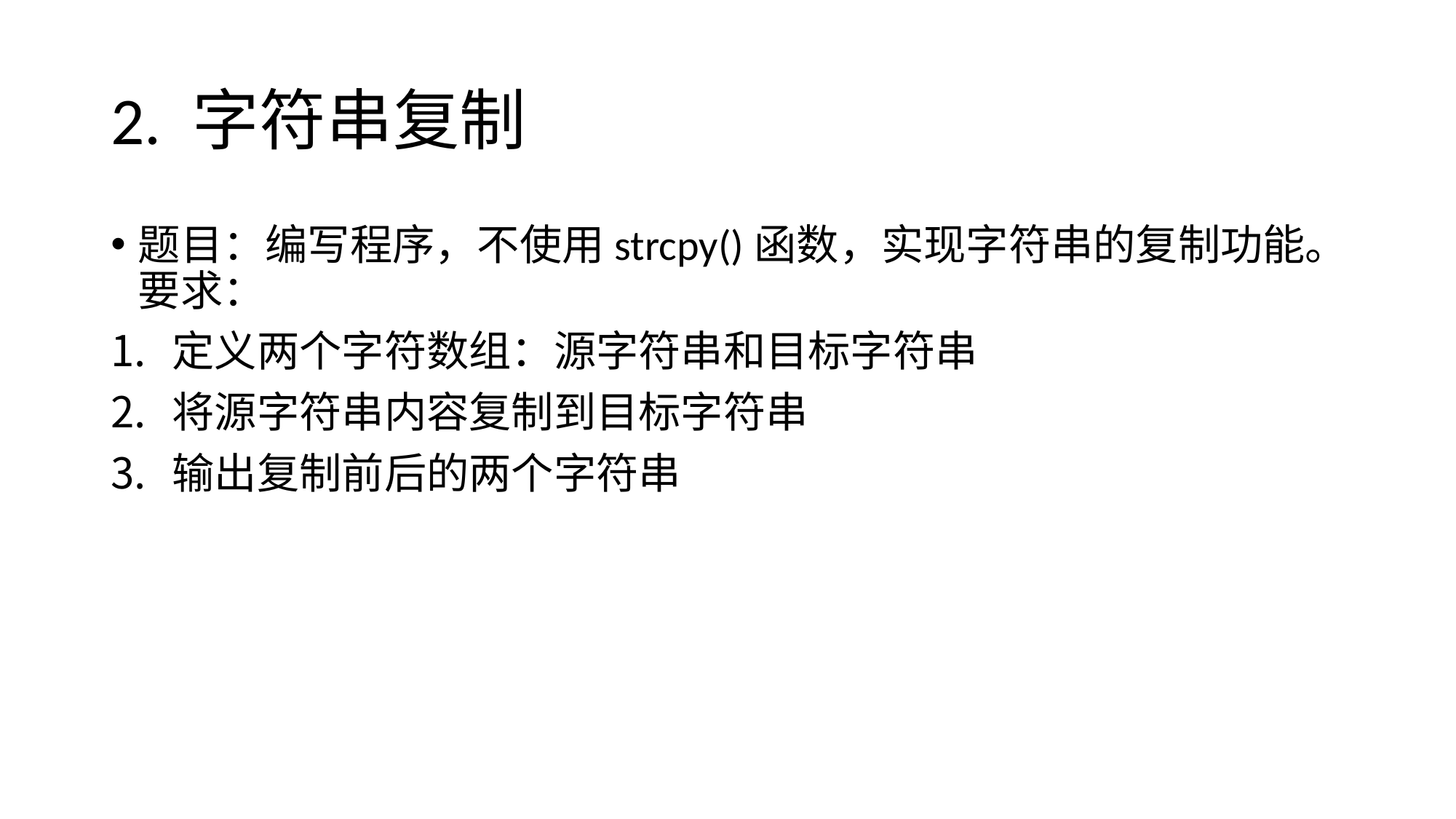

# 2. 字符串复制
题目：编写程序，不使用strcpy()函数，实现字符串的复制功能。要求：
定义两个字符数组：源字符串和目标字符串
将源字符串内容复制到目标字符串
输出复制前后的两个字符串